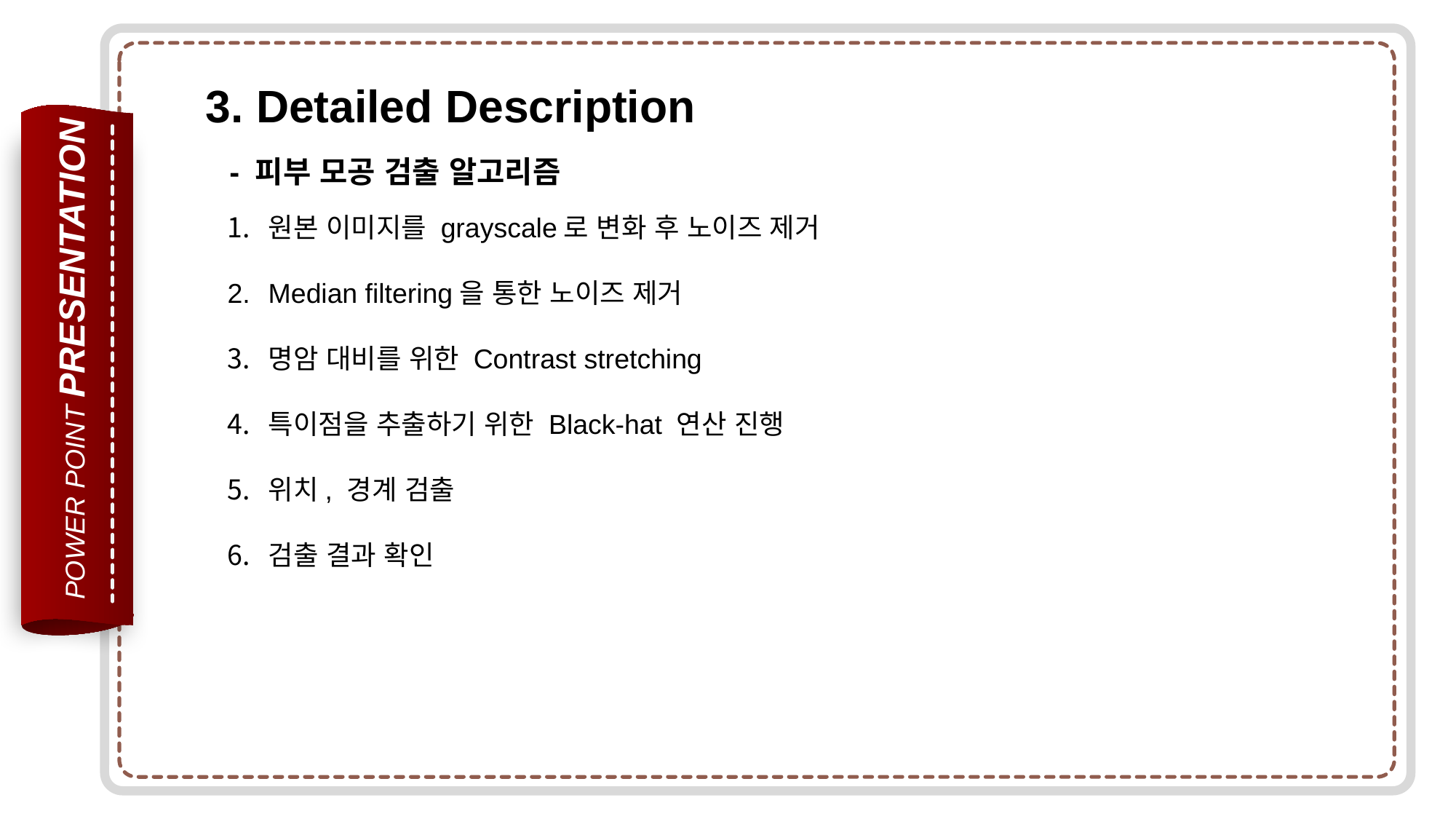

3. Detailed Description

- 피부 모공 검출 알고리즘
원본 이미지를 grayscale로 변화 후 노이즈 제거

Median filtering을 통한 노이즈 제거

명암 대비를 위한 Contrast stretching

특이점을 추출하기 위한 Black-hat 연산 진행

위치, 경계 검출

검출 결과 확인
POWER POINT PRESENTATION